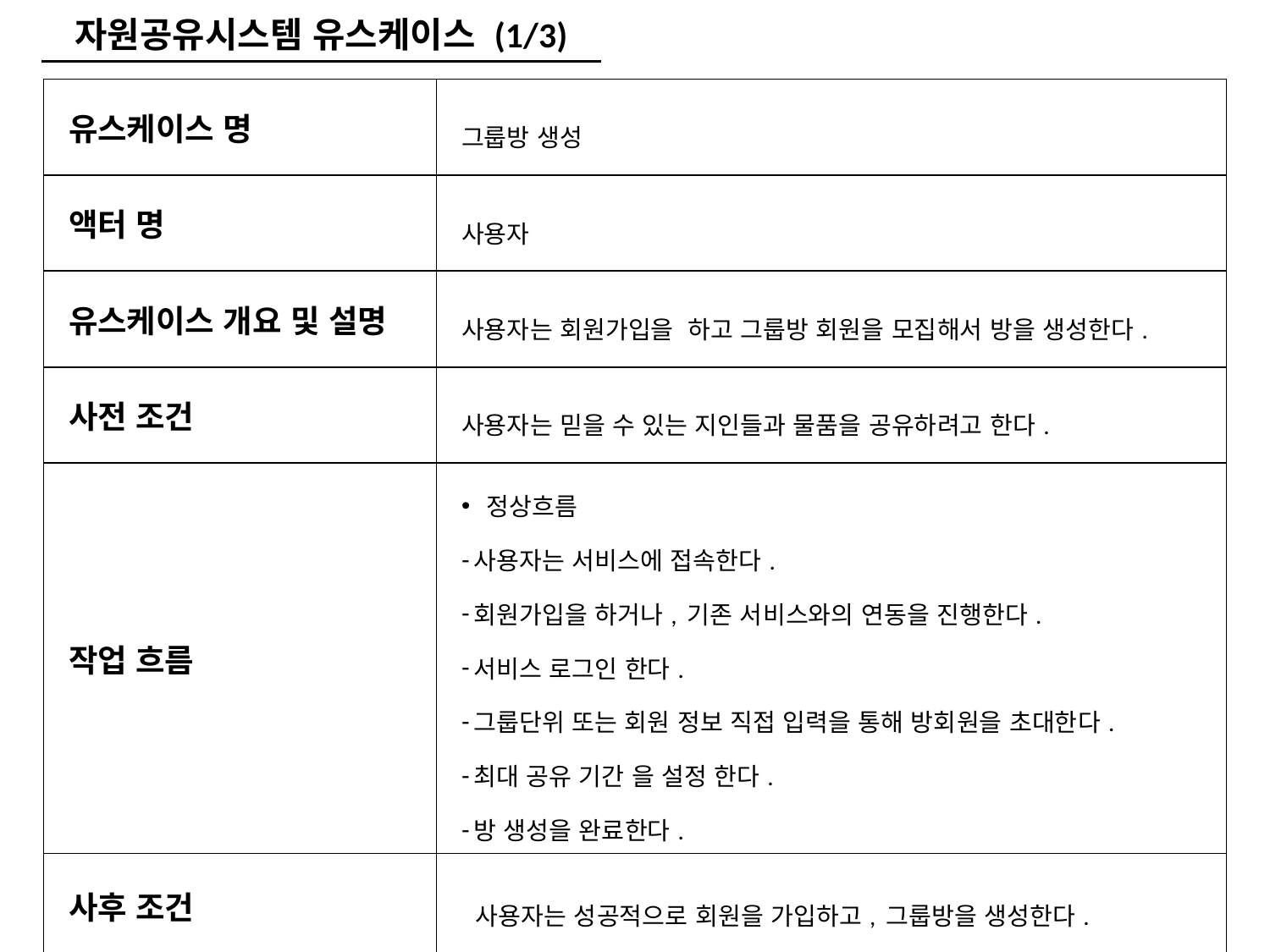

자원공유시스템 유스케이스 (1/3)
| 유스케이스 명 | 그룹방 생성 |
| --- | --- |
| 액터 명 | 사용자 |
| 유스케이스 개요 및 설명 | 사용자는 회원가입을 하고 그룹방 회원을 모집해서 방을 생성한다. |
| 사전 조건 | 사용자는 믿을 수 있는 지인들과 물품을 공유하려고 한다. |
| 작업 흐름 | 정상흐름 사용자는 서비스에 접속한다. 회원가입을 하거나, 기존 서비스와의 연동을 진행한다. 서비스 로그인 한다. 그룹단위 또는 회원 정보 직접 입력을 통해 방회원을 초대한다. 최대 공유 기간 을 설정 한다. 방 생성을 완료한다. |
| 사후 조건 | 사용자는 성공적으로 회원을 가입하고, 그룹방을 생성한다. |